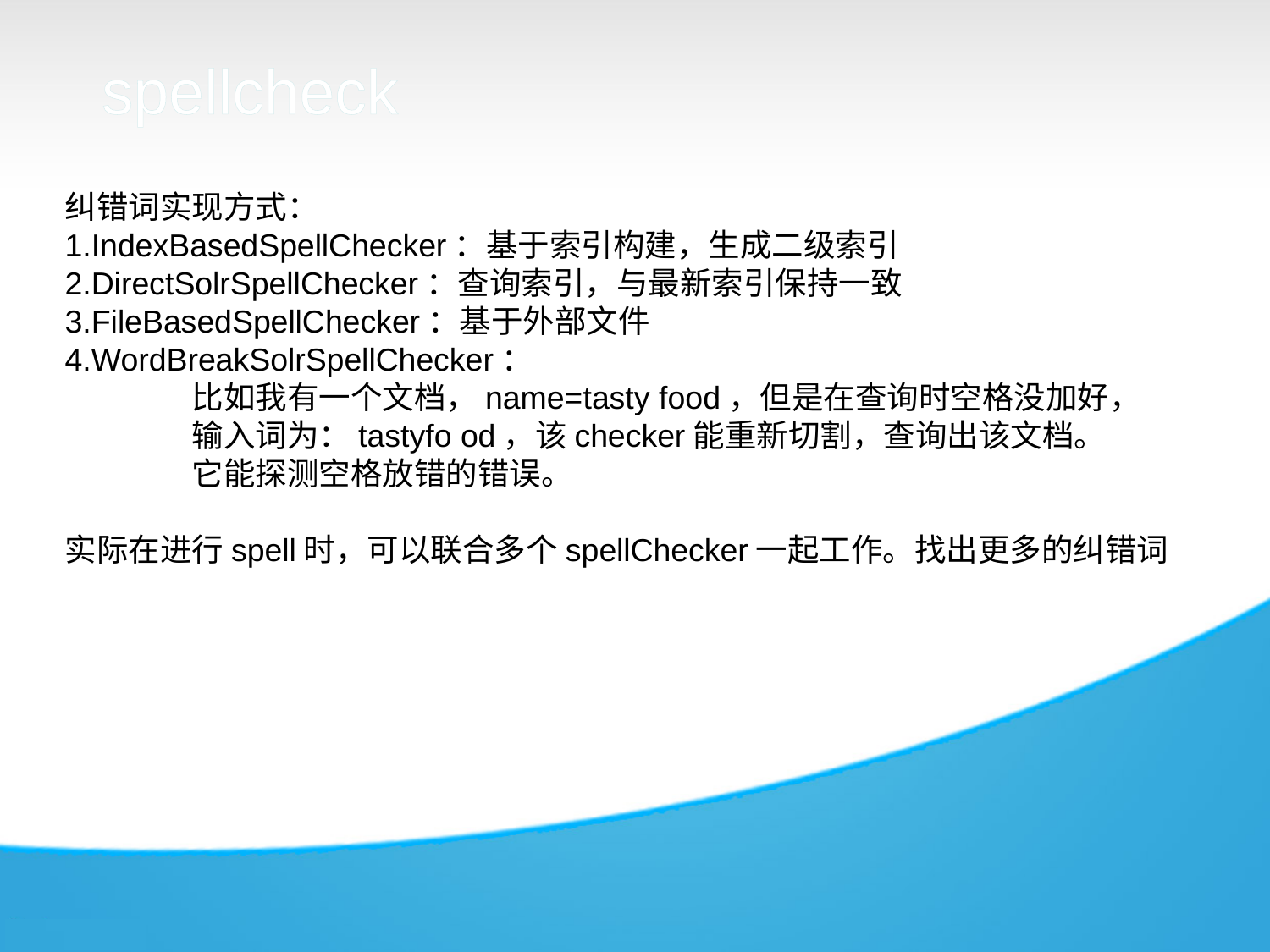

spellcheck
纠错词实现方式：
1.IndexBasedSpellChecker：基于索引构建，生成二级索引
2.DirectSolrSpellChecker：查询索引，与最新索引保持一致
3.FileBasedSpellChecker：基于外部文件
4.WordBreakSolrSpellChecker：
	比如我有一个文档，name=tasty food，但是在查询时空格没加好，
	输入词为：tastyfo od，该checker能重新切割，查询出该文档。
	它能探测空格放错的错误。

实际在进行spell时，可以联合多个spellChecker一起工作。找出更多的纠错词